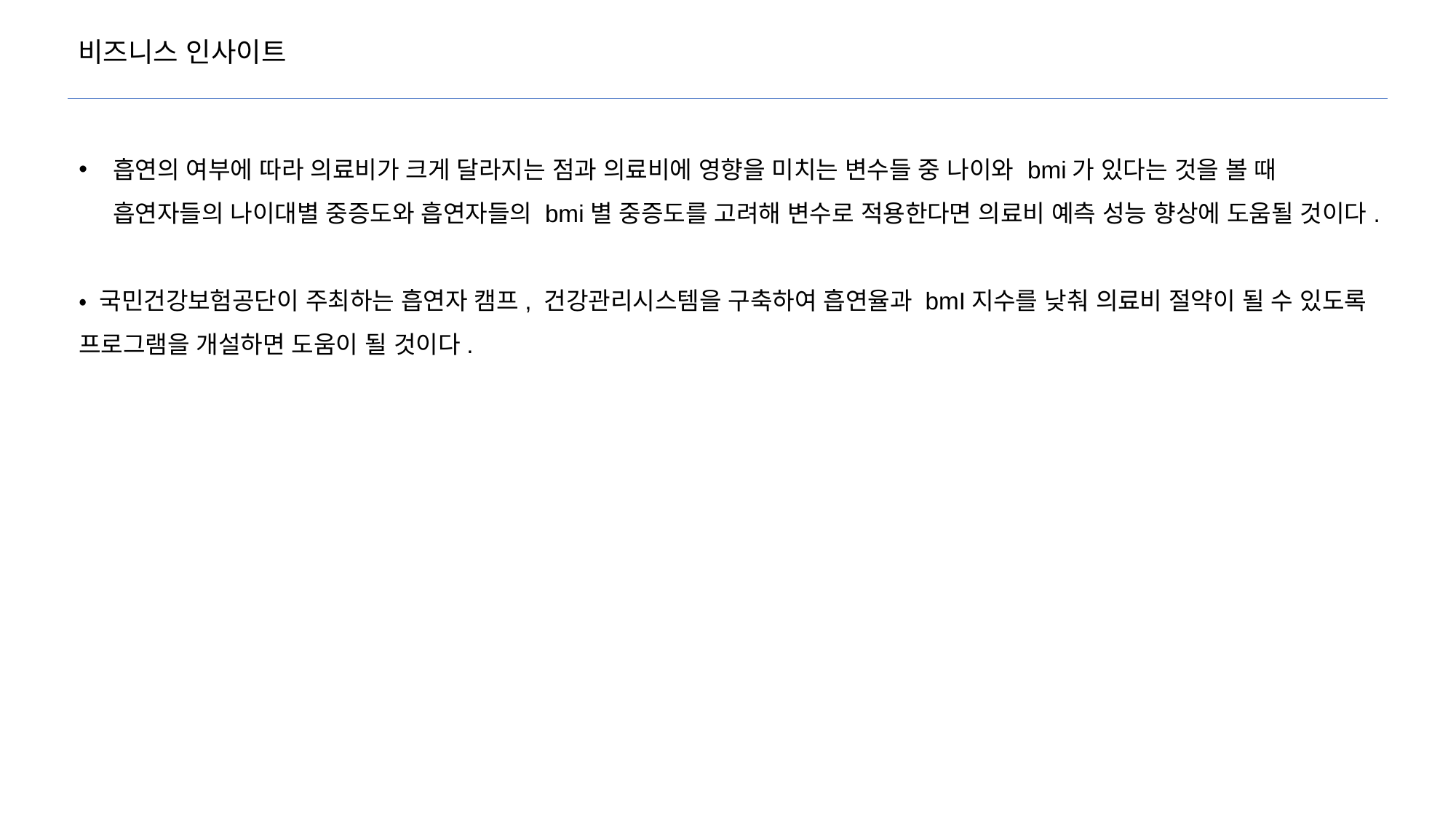

비즈니스 인사이트
흡연의 여부에 따라 의료비가 크게 달라지는 점과 의료비에 영향을 미치는 변수들 중 나이와 bmi가 있다는 것을 볼 때 흡연자들의 나이대별 중증도와 흡연자들의 bmi별 중증도를 고려해 변수로 적용한다면 의료비 예측 성능 향상에 도움될 것이다.

• 국민건강보험공단이 주최하는 흡연자 캠프, 건강관리시스템을 구축하여 흡연율과 bmI지수를 낮춰 의료비 절약이 될 수 있도록 프로그램을 개설하면 도움이 될 것이다.